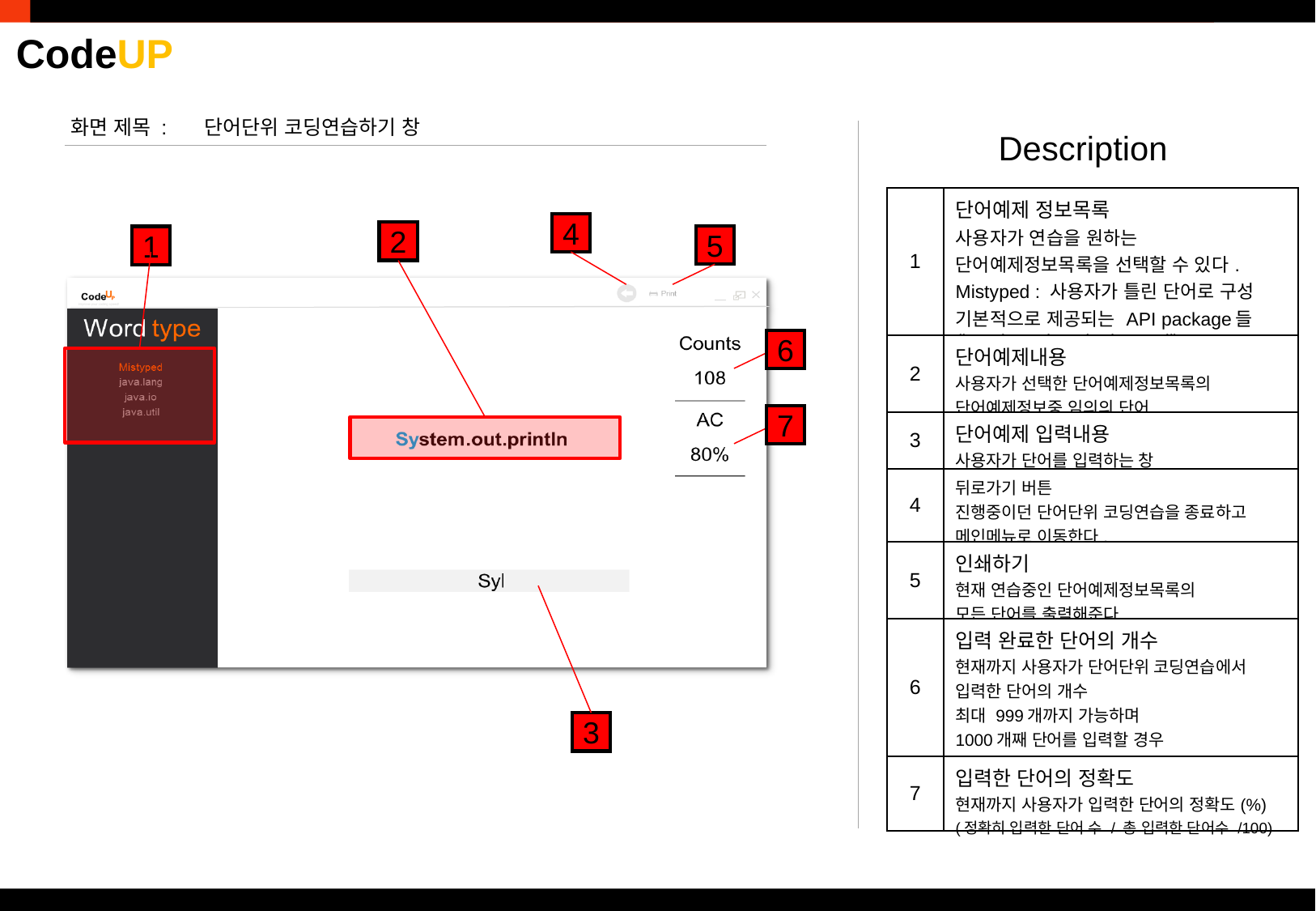

화면 제목 :
단어단위 코딩연습하기 창
Description
| 1 | 단어예제 정보목록 사용자가 연습을 원하는 단어예제정보목록을 선택할 수 있다. Mistyped : 사용자가 틀린 단어로 구성 기본적으로 제공되는 API package들 (java.lang, java.io, java.util) |
| --- | --- |
| 2 | 단어예제내용 사용자가 선택한 단어예제정보목록의 단어예제정보중 임의의 단어 |
| 3 | 단어예제 입력내용 사용자가 단어를 입력하는 창 |
| 4 | 뒤로가기 버튼 진행중이던 단어단위 코딩연습을 종료하고 메인메뉴로 이동한다. |
| 5 | 인쇄하기 현재 연습중인 단어예제정보목록의 모든 단어를 출력해준다. |
| 6 | 입력 완료한 단어의 개수 현재까지 사용자가 단어단위 코딩연습에서 입력한 단어의 개수 최대 999개까지 가능하며 1000개째 단어를 입력할 경우 단어단위코딩연습이 종료된다. |
| 7 | 입력한 단어의 정확도 현재까지 사용자가 입력한 단어의 정확도(%) (정확히 입력한 단어 수 / 총 입력한 단어수 /100) |
4
2
5
1

6

7

3